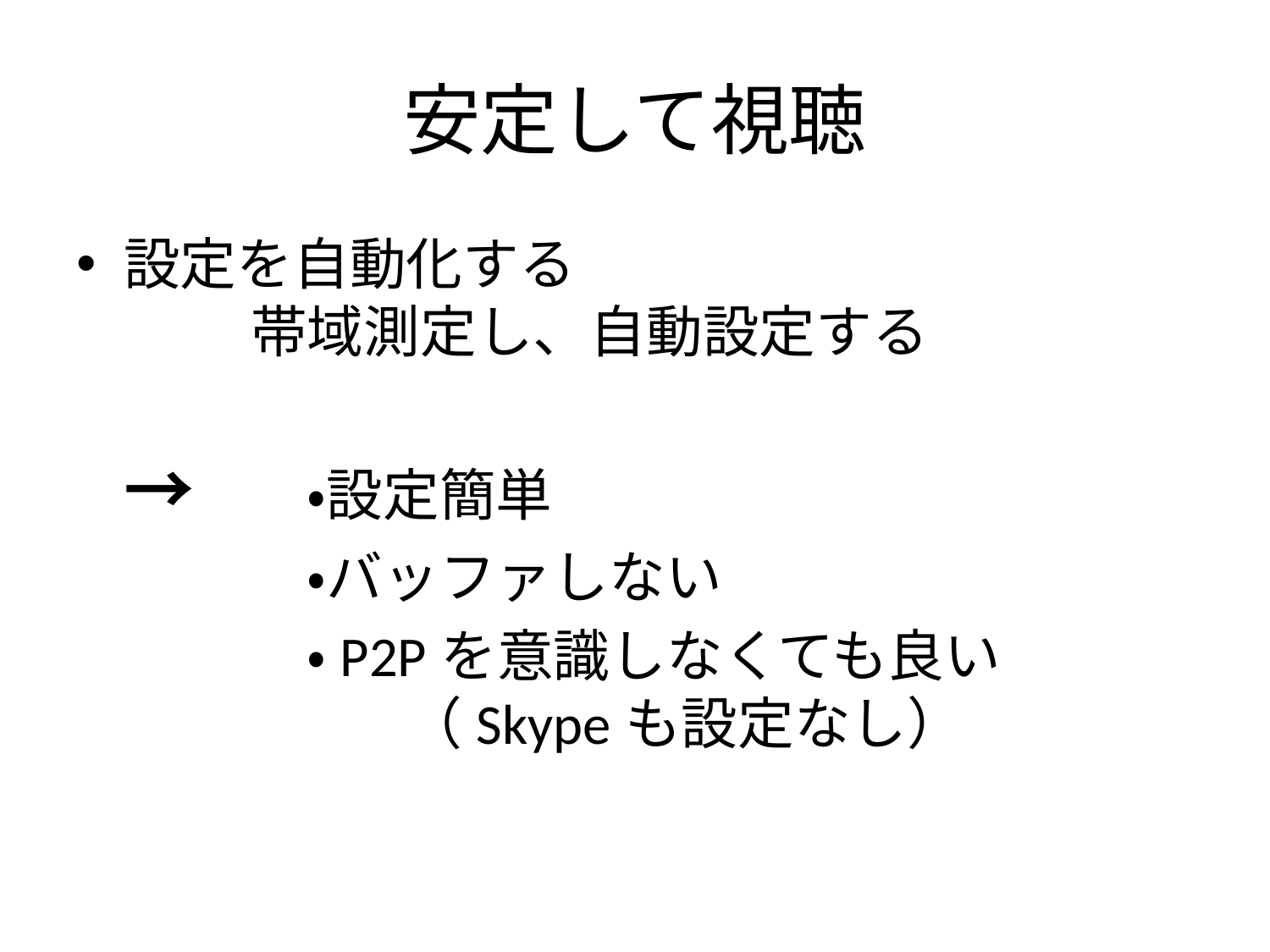

# 安定して視聴
設定を自動化する
	帯域測定し、自動設定する
	→	　・設定簡単
		　・バッファしない
		　・P2Pを意識しなくても良い
　　　　　（Skypeも設定なし）